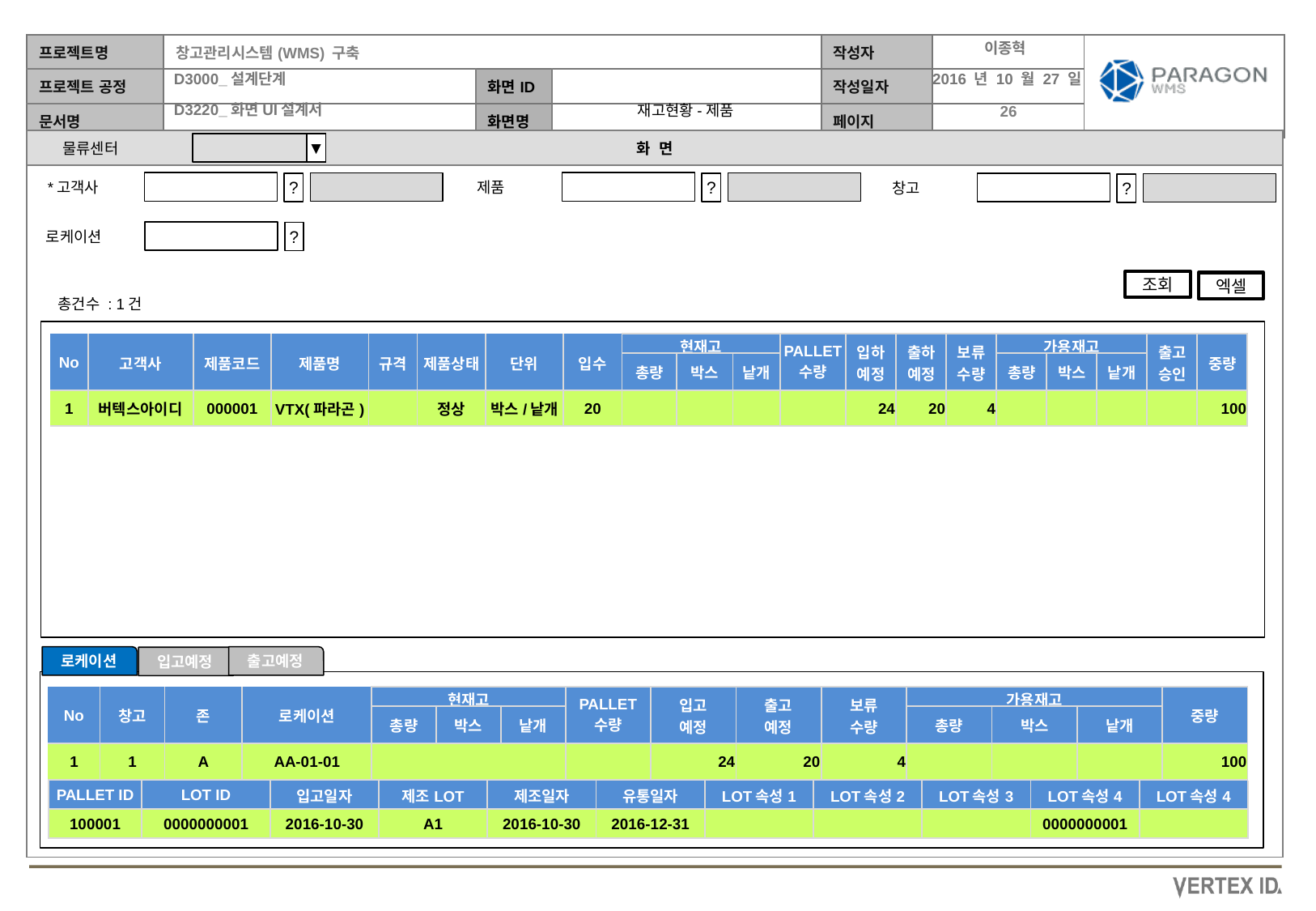

이종혁
2016 년 10 월 27 일
재고현황-제품
물류센터

▼
▼
*고객사

제품

창고

?
?

?
로케이션

?
조회
엑셀
총건수 : 1건

| No | 고객사 | 제품코드 | 제품명 | 규격 | 제품상태 | 단위 | 입수 | 현재고 |  |  | PALLET 수량 | 입하 예정 | 출하 예정 | 보류 수량 | 가용재고 |  |  | 출고 승인 | 중량 |
| --- | --- | --- | --- | --- | --- | --- | --- | --- | --- | --- | --- | --- | --- | --- | --- | --- | --- | --- | --- |
|  |  |  |  |  |  |  |  | 총량 | 박스 | 낱개 |  |  |  |  | 총량 | 박스 | 낱개 |  |  |
| 1 | 버텍스아이디 | 000001 | VTX(파라곤) |  | 정상 | 박스/낱개 | 20 |  |  |  |  | 24 | 20 | 4 |  |  |  |  | 100 |
로케이션
출고예정
입고예정

| No | 창고 | 존 | 로케이션 | 현재고 |  |  | PALLET 수량 | 입고 예정 | 출고 예정 | 보류 수량 | 가용재고 |  |  | 중량 |
| --- | --- | --- | --- | --- | --- | --- | --- | --- | --- | --- | --- | --- | --- | --- |
|  |  |  |  | 총량 | 박스 | 낱개 |  |  |  |  | 총량 | 박스 | 낱개 |  |
| 1 | 1 | A | AA-01-01 |  |  |  |  | 24 | 20 | 4 |  |  |  | 100 |
| PALLET ID | LOT ID | 입고일자 | 제조LOT | 제조일자 | 유통일자 | LOT속성1 | LOT속성2 | LOT속성3 | LOT속성4 | LOT속성4 |
| --- | --- | --- | --- | --- | --- | --- | --- | --- | --- | --- |
| 100001 | 0000000001 | 2016-10-30 | A1 | 2016-10-30 | 2016-12-31 |  |  |  | 0000000001 |  |